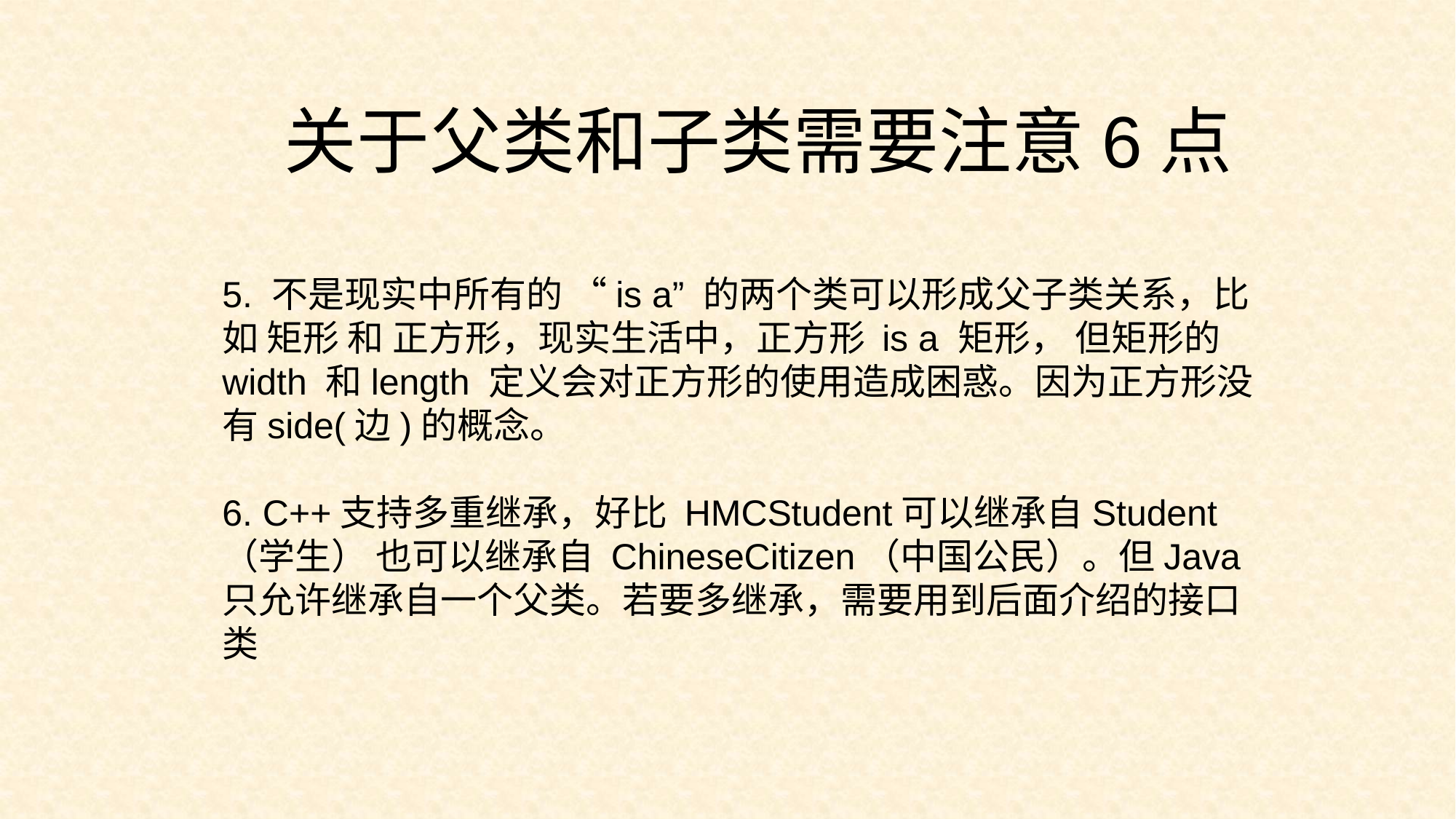

关于父类和子类需要注意6点
5. 不是现实中所有的 “is a” 的两个类可以形成父子类关系，比如 矩形 和 正方形，现实生活中，正方形 is a 矩形， 但矩形的 width 和length 定义会对正方形的使用造成困惑。因为正方形没有side(边)的概念。

6. C++支持多重继承，好比 HMCStudent可以继承自Student（学生） 也可以继承自 ChineseCitizen（中国公民）。但Java只允许继承自一个父类。若要多继承，需要用到后面介绍的接口类